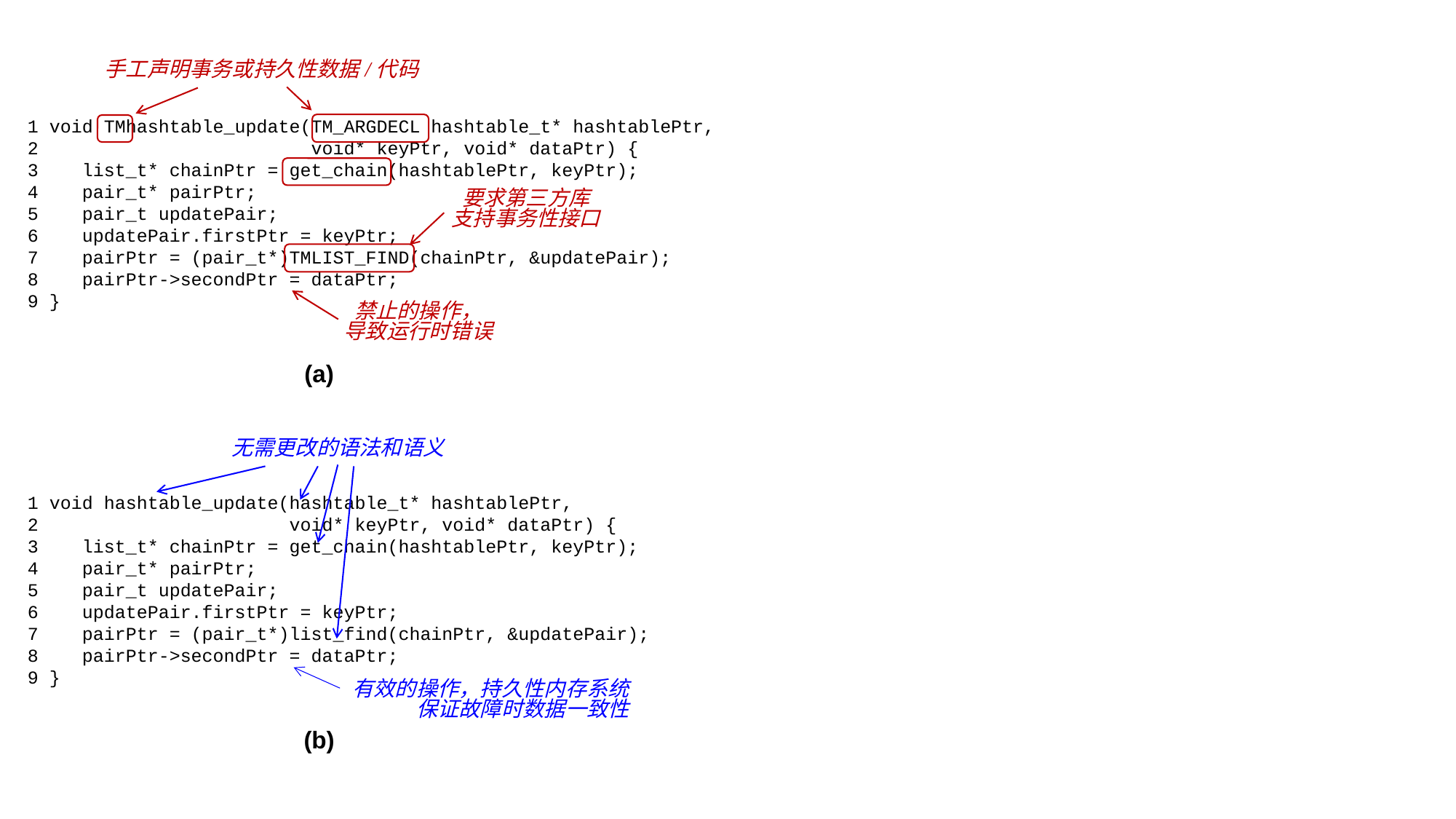

手工声明事务或持久性数据/代码
1 void TMhashtable_update(TM_ARGDECL hashtable_t* hashtablePtr,
2                         void* keyPtr, void* dataPtr) {
3    list_t* chainPtr = get_chain(hashtablePtr, keyPtr);
4    pair_t* pairPtr;
5    pair_t updatePair;
6    updatePair.firstPtr = keyPtr;
7    pairPtr = (pair_t*)TMLIST_FIND(chainPtr, &updatePair);
8    pairPtr->secondPtr = dataPtr;
9 }

要求第三方库
支持事务性接口

禁止的操作，
导致运行时错误
(a)
无需更改的语法和语义
1 void hashtable_update(hashtable_t* hashtablePtr,
2                       void* keyPtr, void* dataPtr) {
3    list_t* chainPtr = get_chain(hashtablePtr, keyPtr);
4    pair_t* pairPtr;
5    pair_t updatePair;
6    updatePair.firstPtr = keyPtr;
7    pairPtr = (pair_t*)list_find(chainPtr, &updatePair);
8    pairPtr->secondPtr = dataPtr;
9 }

有效的操作，持久性内存系统
保证故障时数据一致性
(b)